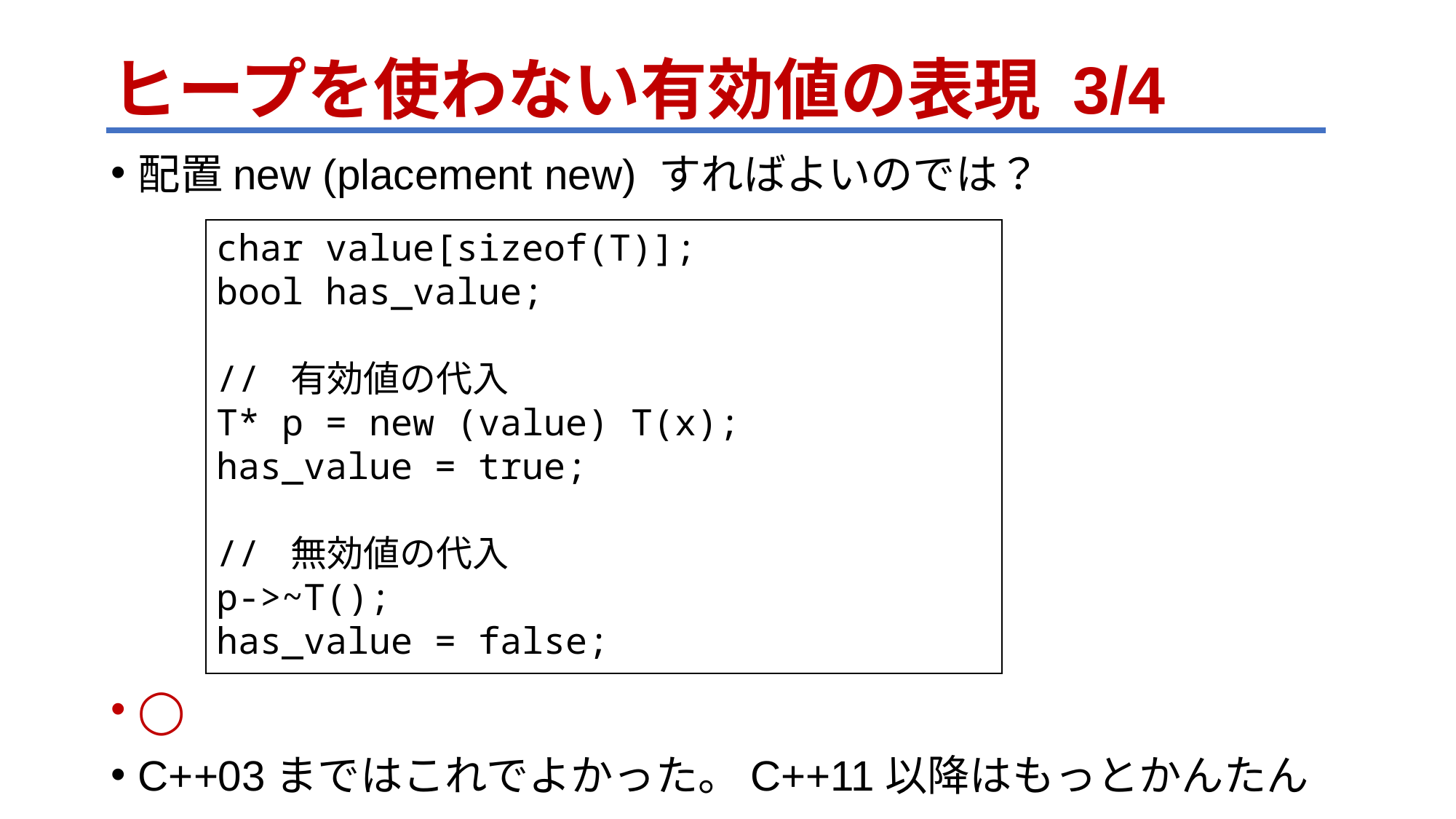

# ヒープを使わない有効値の表現 3/4
配置new (placement new) すればよいのでは？
char value[sizeof(T)];
bool has_value;

// 有効値の代入
T* p = new (value) T(x);
has_value = true;

// 無効値の代入
p->~T();
has_value = false;
◯
C++03まではこれでよかった。C++11以降はもっとかんたん